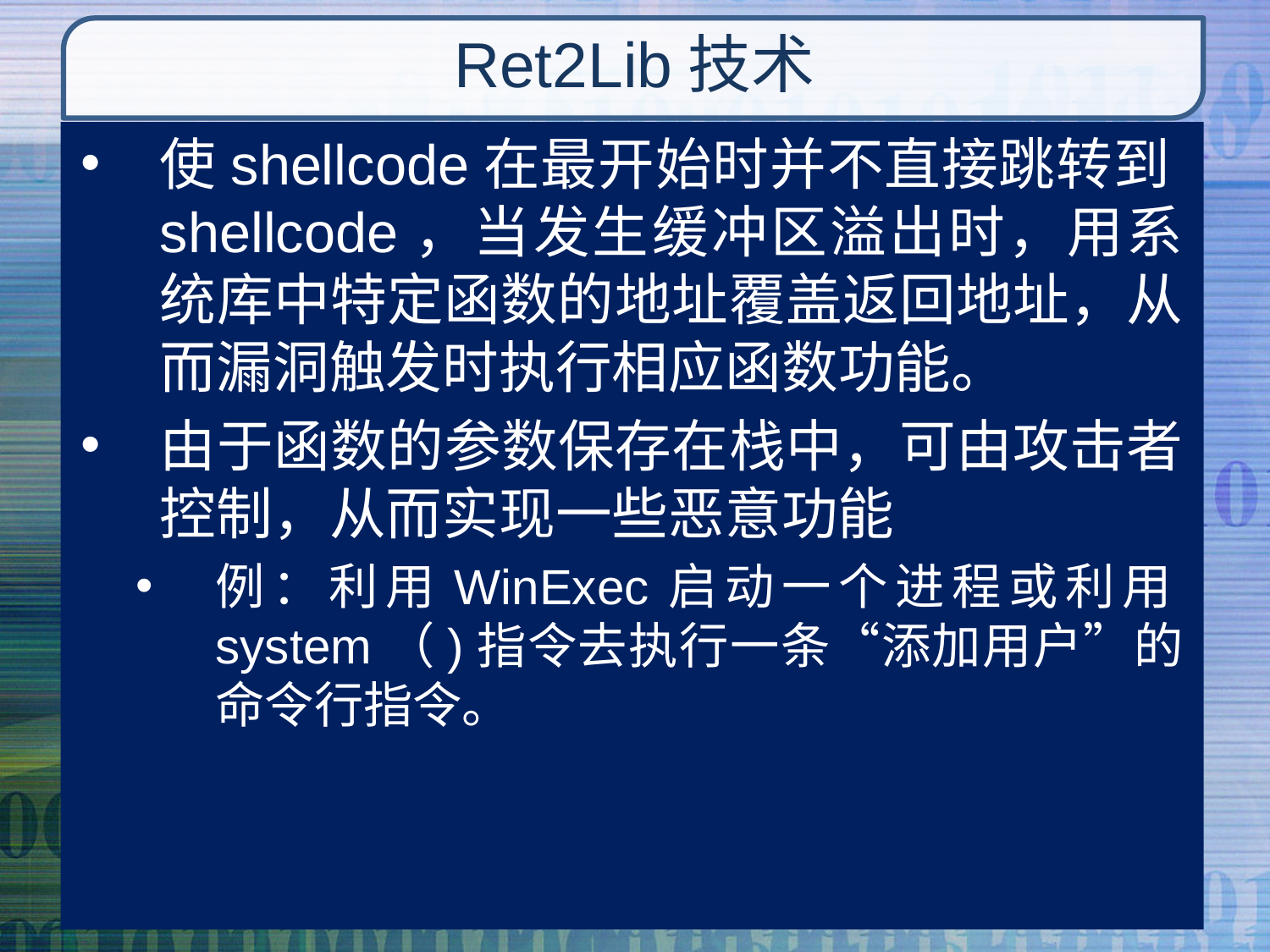

# Ret2Lib技术
使shellcode在最开始时并不直接跳转到shellcode，当发生缓冲区溢出时，用系统库中特定函数的地址覆盖返回地址，从而漏洞触发时执行相应函数功能。
由于函数的参数保存在栈中，可由攻击者控制，从而实现一些恶意功能
例：利用WinExec启动一个进程或利用system（)指令去执行一条“添加用户”的命令行指令。